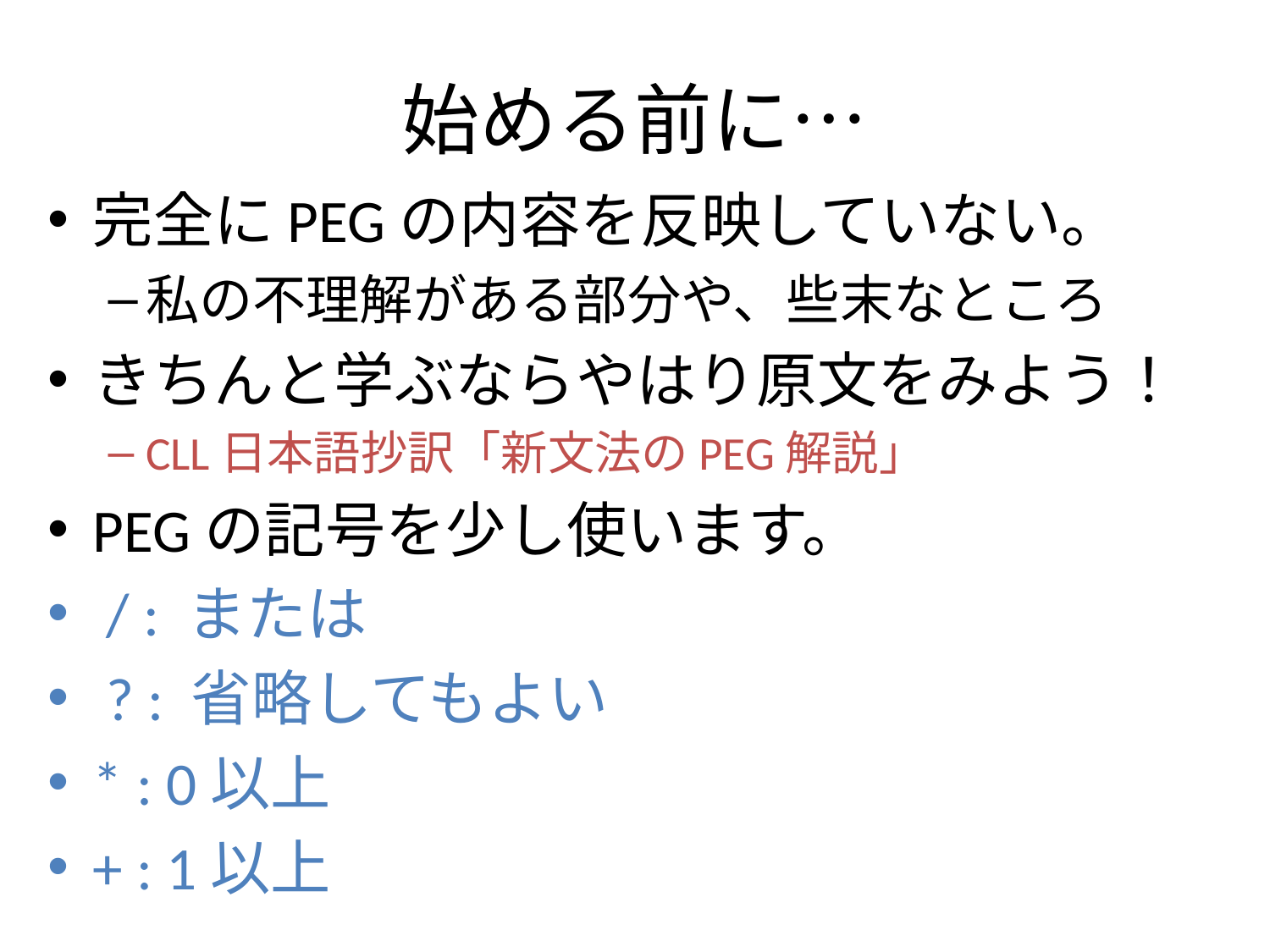

# 始める前に…
完全にPEGの内容を反映していない。
私の不理解がある部分や、些末なところ
きちんと学ぶならやはり原文をみよう！
CLL日本語抄訳「新文法のPEG解説」
PEGの記号を少し使います。
 / : または
 ? : 省略してもよい
* : 0以上
+ : 1以上